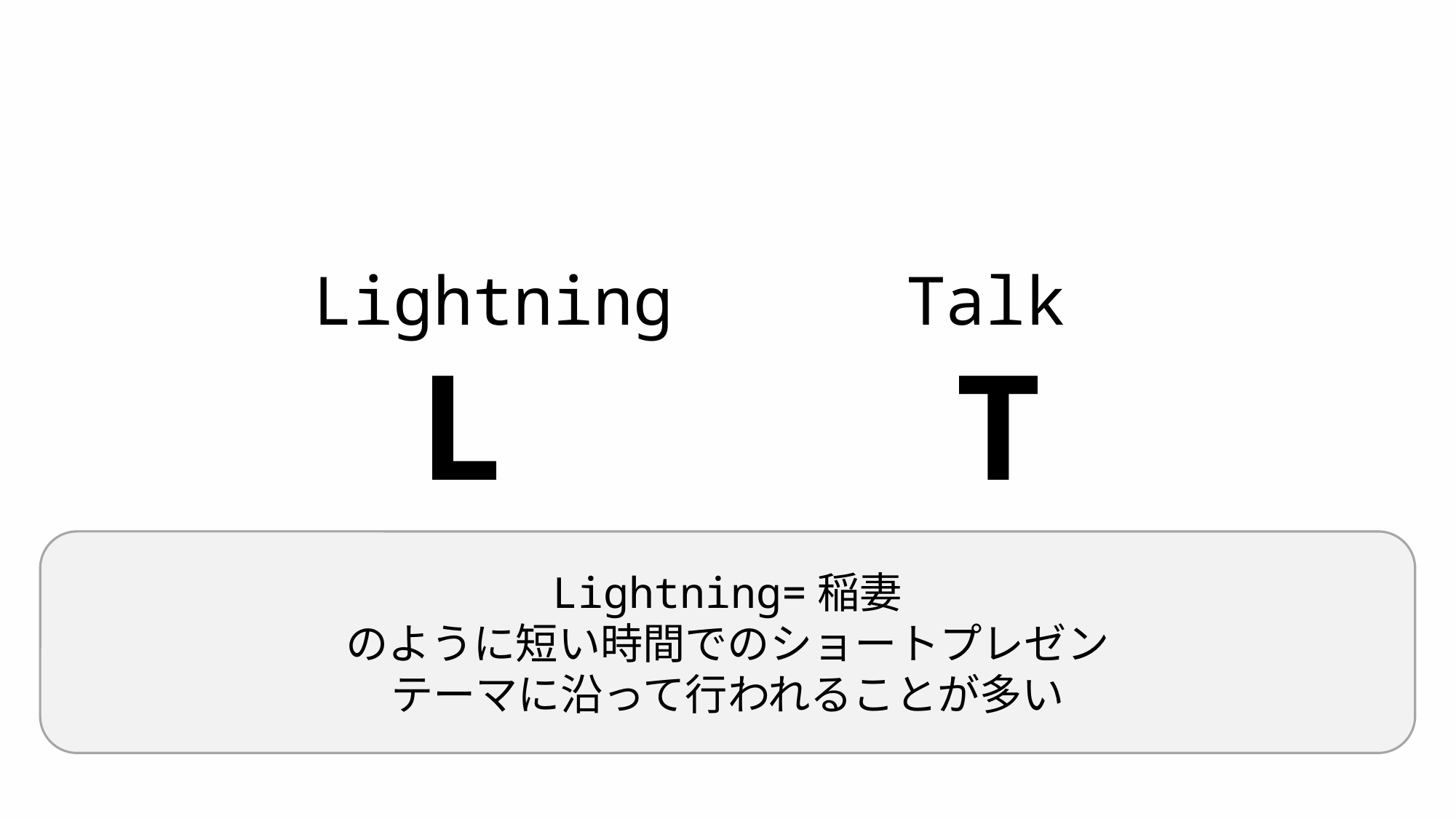

Lightning　　　Talk
L 　　T
Lightning=稲妻
のように短い時間でのショートプレゼン
テーマに沿って行われることが多い